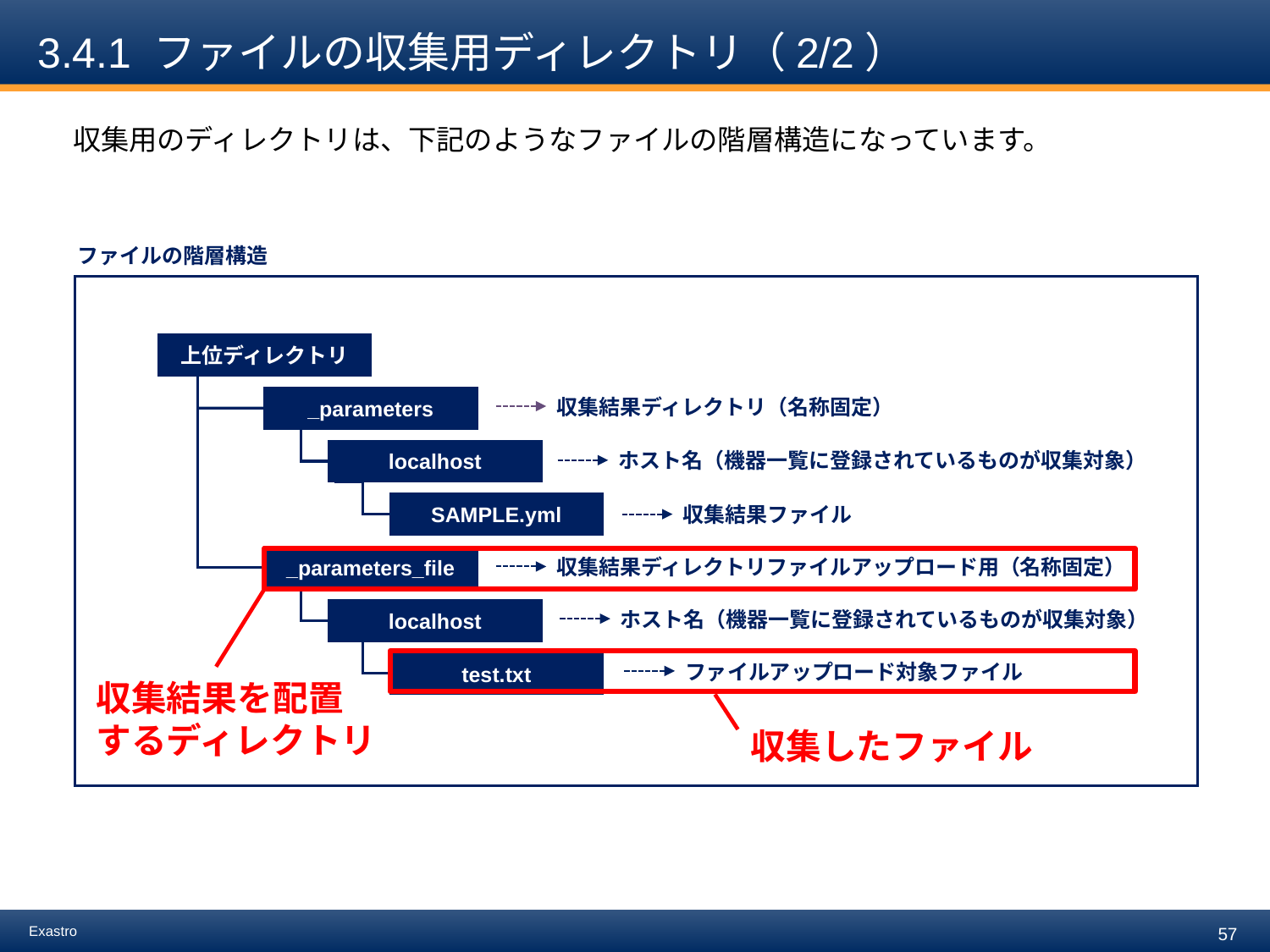

# 3.4.1 ファイルの収集用ディレクトリ（2/2）
収集用のディレクトリは、下記のようなファイルの階層構造になっています。

ファイルの階層構造

上位ディレクトリ
_parameters
localhost
SAMPLE.yml
_parameters_file
localhost
test.txt
収集結果ディレクトリ（名称固定）
ホスト名（機器一覧に登録されているものが収集対象）
収集結果ファイル
収集結果ディレクトリファイルアップロード用（名称固定）

ホスト名（機器一覧に登録されているものが収集対象）

ファイルアップロード対象ファイル
収集結果を配置
するディレクトリ
収集したファイル